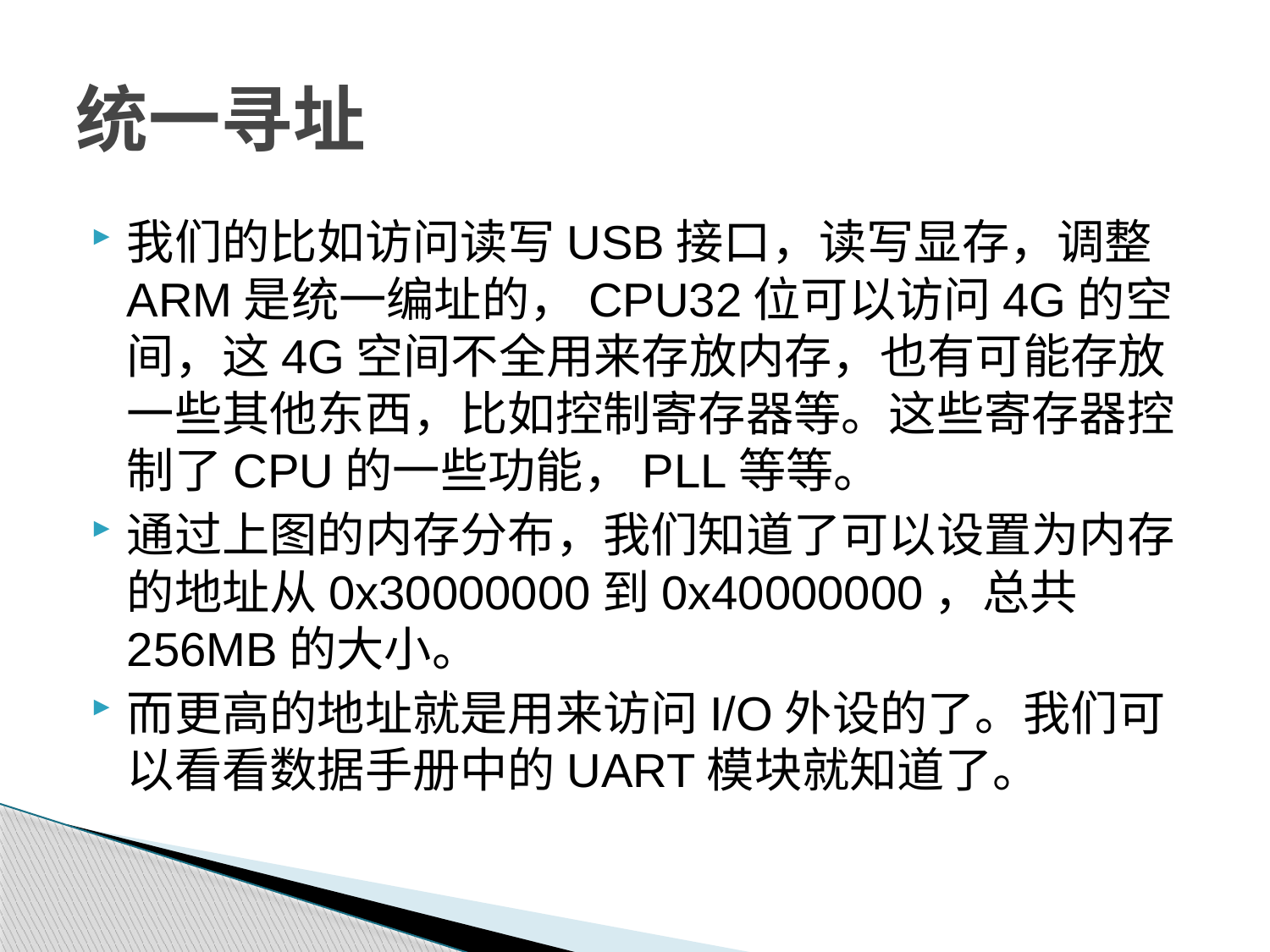

# 统一寻址
我们的比如访问读写USB接口，读写显存，调整ARM是统一编址的，CPU32位可以访问4G的空间，这4G空间不全用来存放内存，也有可能存放一些其他东西，比如控制寄存器等。这些寄存器控制了CPU的一些功能，PLL等等。
通过上图的内存分布，我们知道了可以设置为内存的地址从0x30000000到0x40000000，总共256MB的大小。
而更高的地址就是用来访问I/O外设的了。我们可以看看数据手册中的UART模块就知道了。